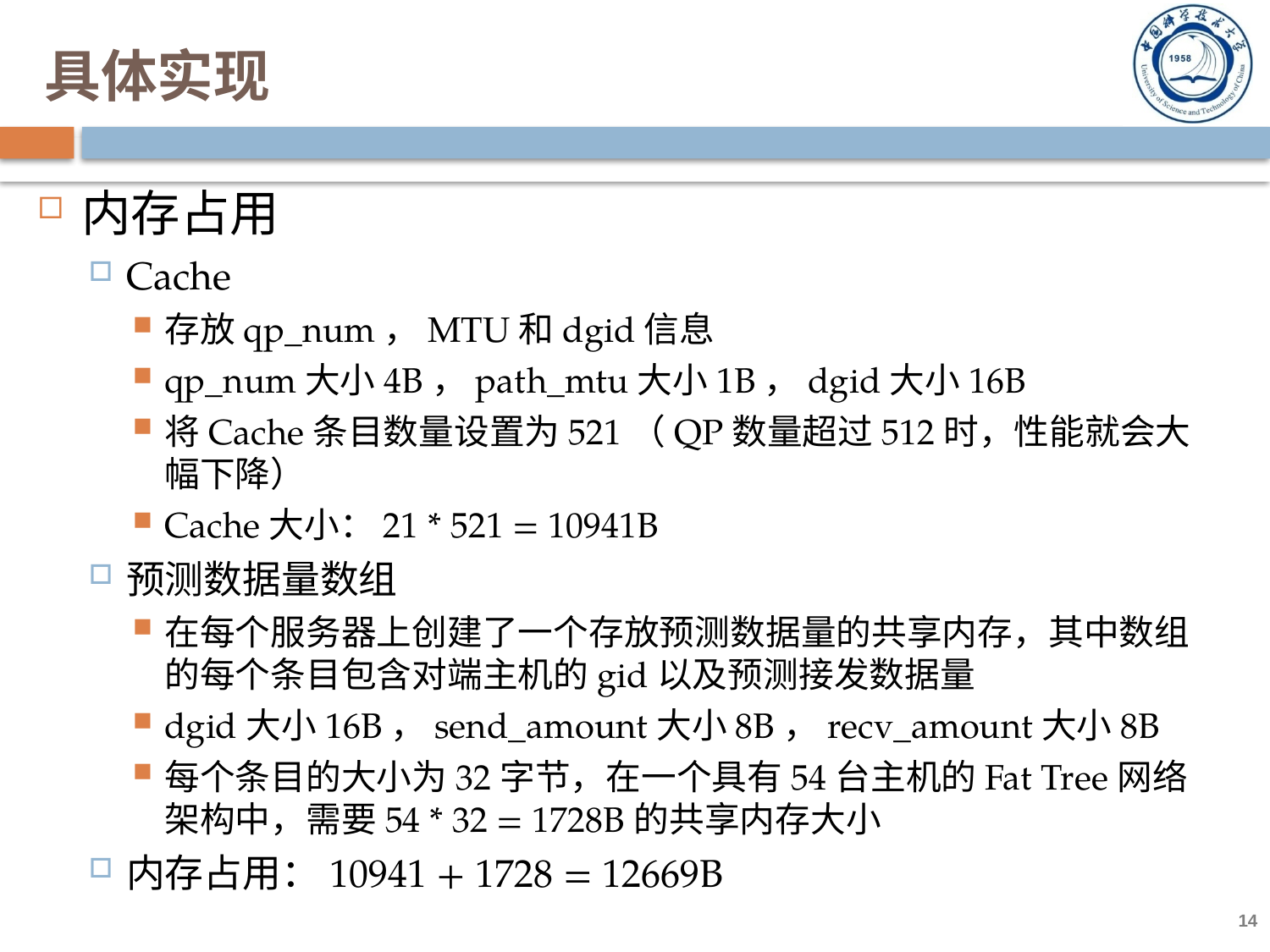

# 具体实现
内存占用
Cache
存放qp_num，MTU和dgid信息
qp_num大小4B，path_mtu大小1B，dgid大小16B
将Cache条目数量设置为521（QP数量超过512时，性能就会大幅下降）
Cache大小：21 * 521 = 10941B
预测数据量数组
在每个服务器上创建了一个存放预测数据量的共享内存，其中数组的每个条目包含对端主机的gid以及预测接发数据量
dgid大小16B，send_amount大小8B，recv_amount大小8B
每个条目的大小为32字节，在一个具有54台主机的Fat Tree网络架构中，需要54 * 32 = 1728B的共享内存大小
内存占用：10941 + 1728 = 12669B

14